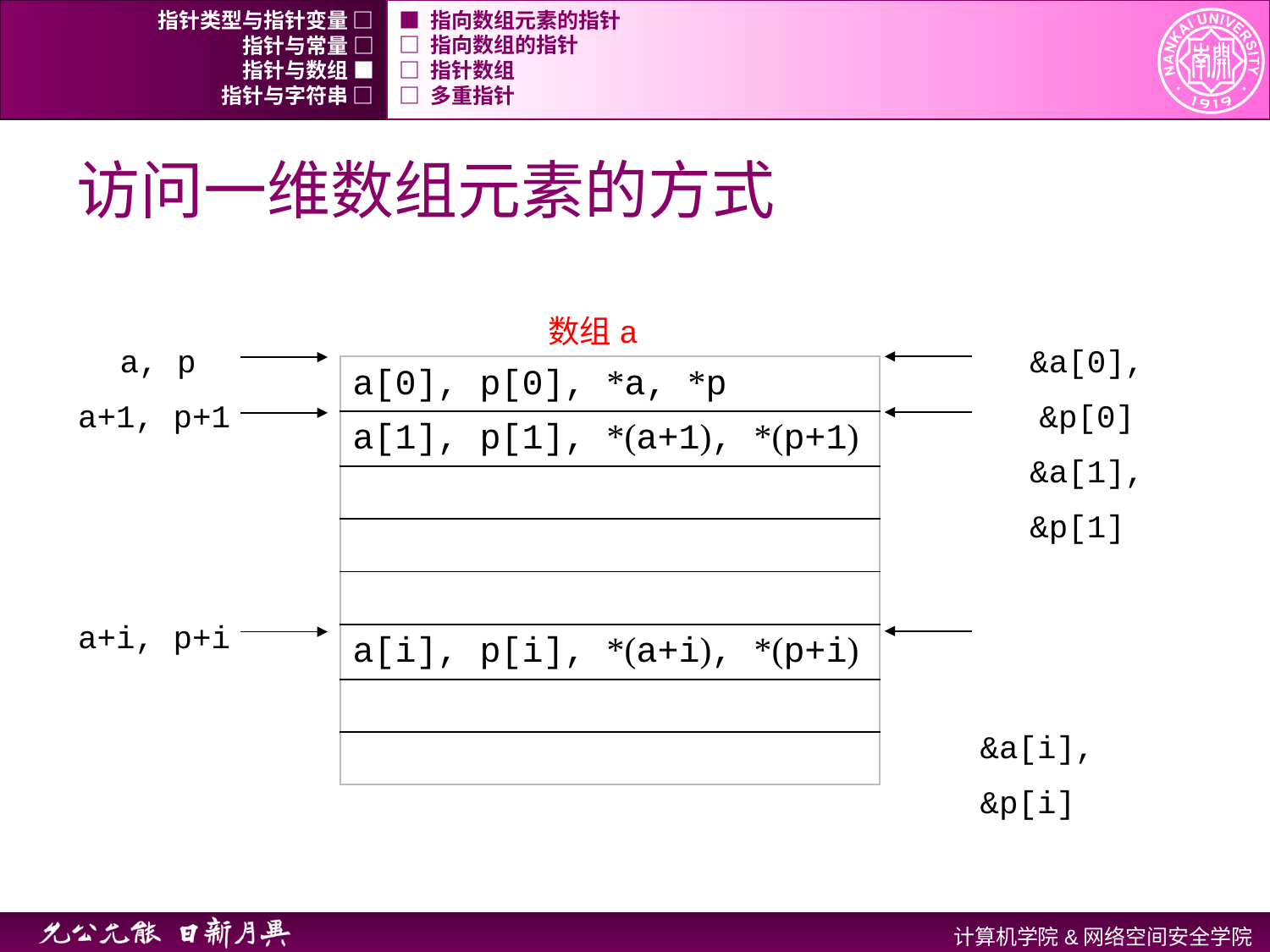

指针类型与指针变量 □
■ 指向数组元素的指针
指针与常量 □
□ 指向数组的指针
指针与数组 ■
□ 指针数组
指针与字符串 □
□ 多重指针
# 访问一维数组元素的方式
数组a
a, p
a+1, p+1

a+i, p+i

&a[0], &p[0] &a[1], &p[1]

&a[i], &p[i]
| a[0], p[0], \*a, \*p |
| --- |
| a[1], p[1], \*(a+1), \*(p+1) |
|  |
|  |
|  |
| a[i], p[i], \*(a+i), \*(p+i) |
|  |
|  |